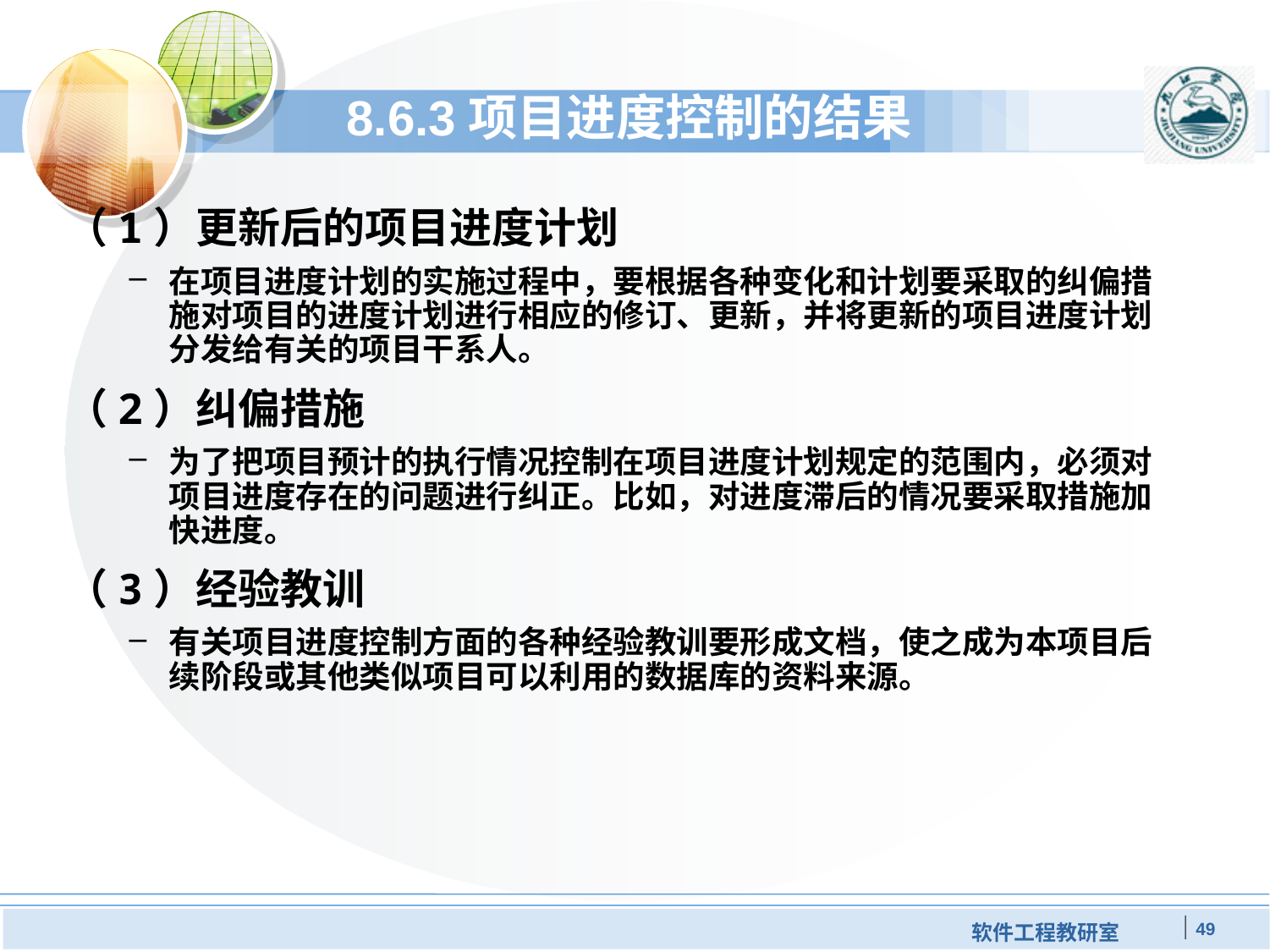

# 8.6.3项目进度控制的结果
（1）更新后的项目进度计划
在项目进度计划的实施过程中，要根据各种变化和计划要采取的纠偏措施对项目的进度计划进行相应的修订、更新，并将更新的项目进度计划分发给有关的项目干系人。
（2）纠偏措施
为了把项目预计的执行情况控制在项目进度计划规定的范围内，必须对项目进度存在的问题进行纠正。比如，对进度滞后的情况要采取措施加快进度。
（3）经验教训
有关项目进度控制方面的各种经验教训要形成文档，使之成为本项目后续阶段或其他类似项目可以利用的数据库的资料来源。